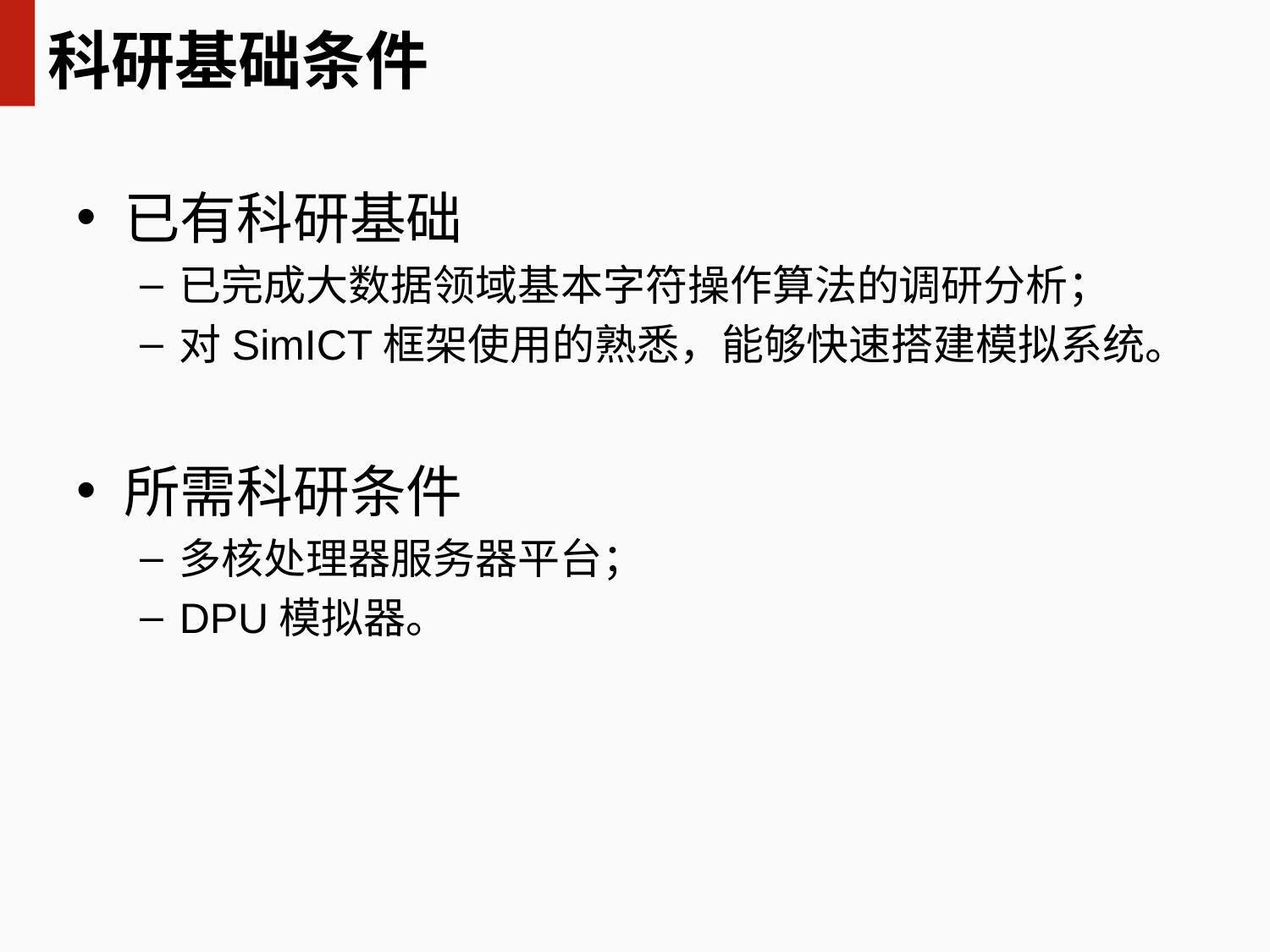

# 科研基础条件
已有科研基础
已完成大数据领域基本字符操作算法的调研分析；
对SimICT框架使用的熟悉，能够快速搭建模拟系统。

所需科研条件
多核处理器服务器平台；
DPU模拟器。